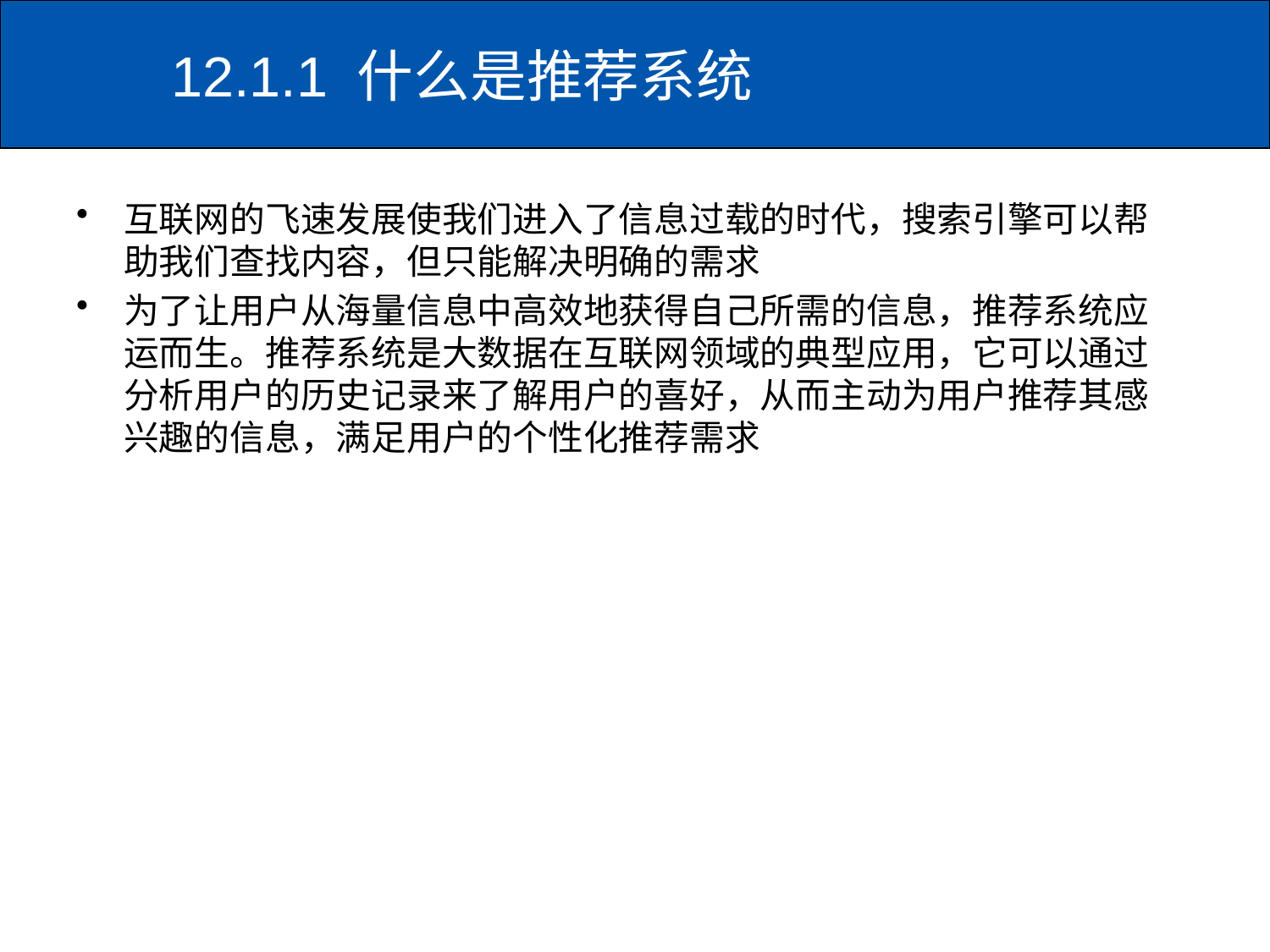

12.1.1 什么是推荐系统
# 互联网的飞速发展使我们进入了信息过载的时代，搜索引擎可以帮助我们查找内容，但只能解决明确的需求
为了让用户从海量信息中高效地获得自己所需的信息，推荐系统应运而生。推荐系统是大数据在互联网领域的典型应用，它可以通过分析用户的历史记录来了解用户的喜好，从而主动为用户推荐其感兴趣的信息，满足用户的个性化推荐需求